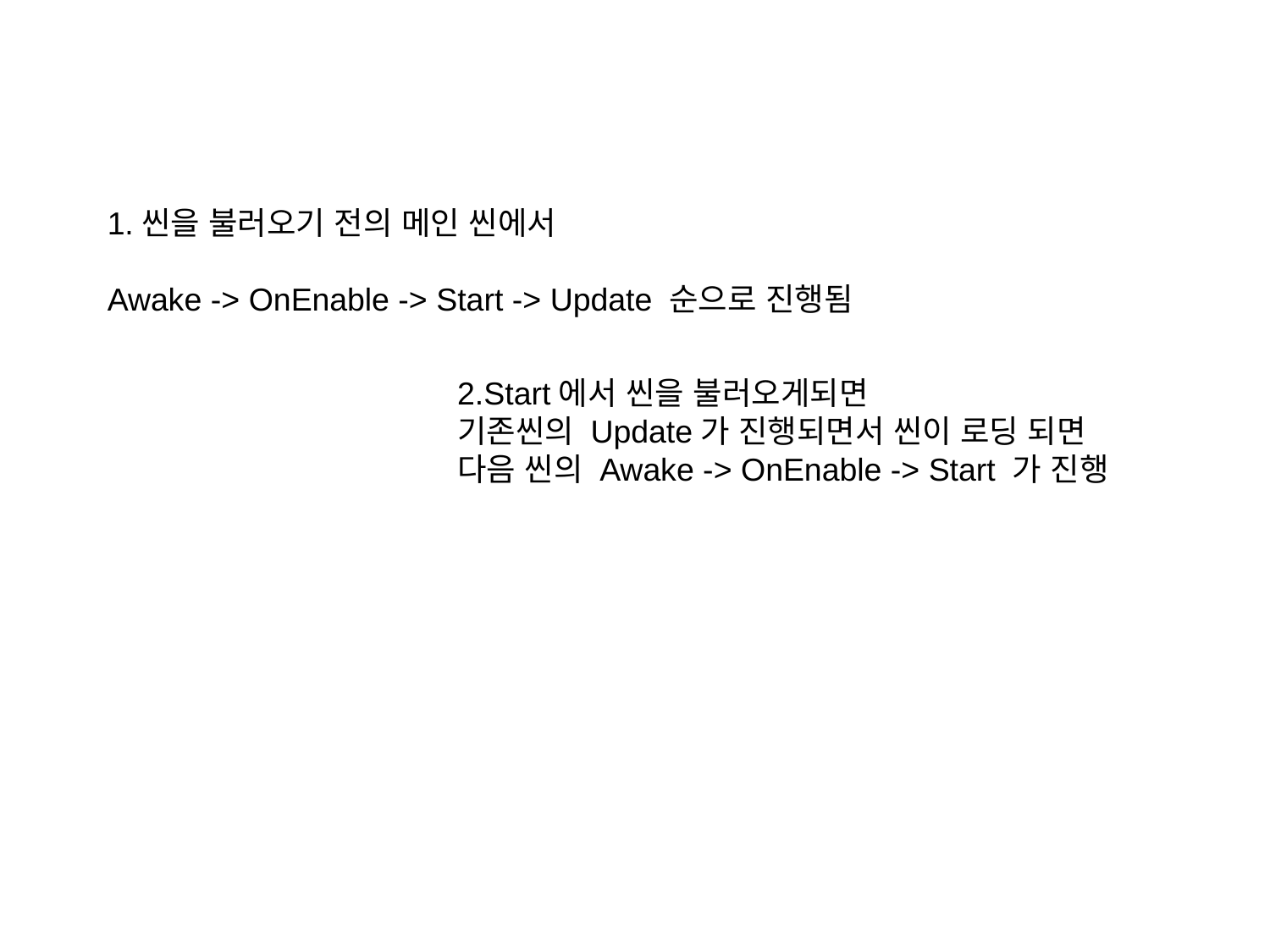

1.씬을 불러오기 전의 메인 씬에서

Awake -> OnEnable -> Start -> Update 순으로 진행됨

2.Start에서 씬을 불러오게되면
기존씬의 Update가 진행되면서 씬이 로딩 되면
다음 씬의 Awake -> OnEnable -> Start 가 진행